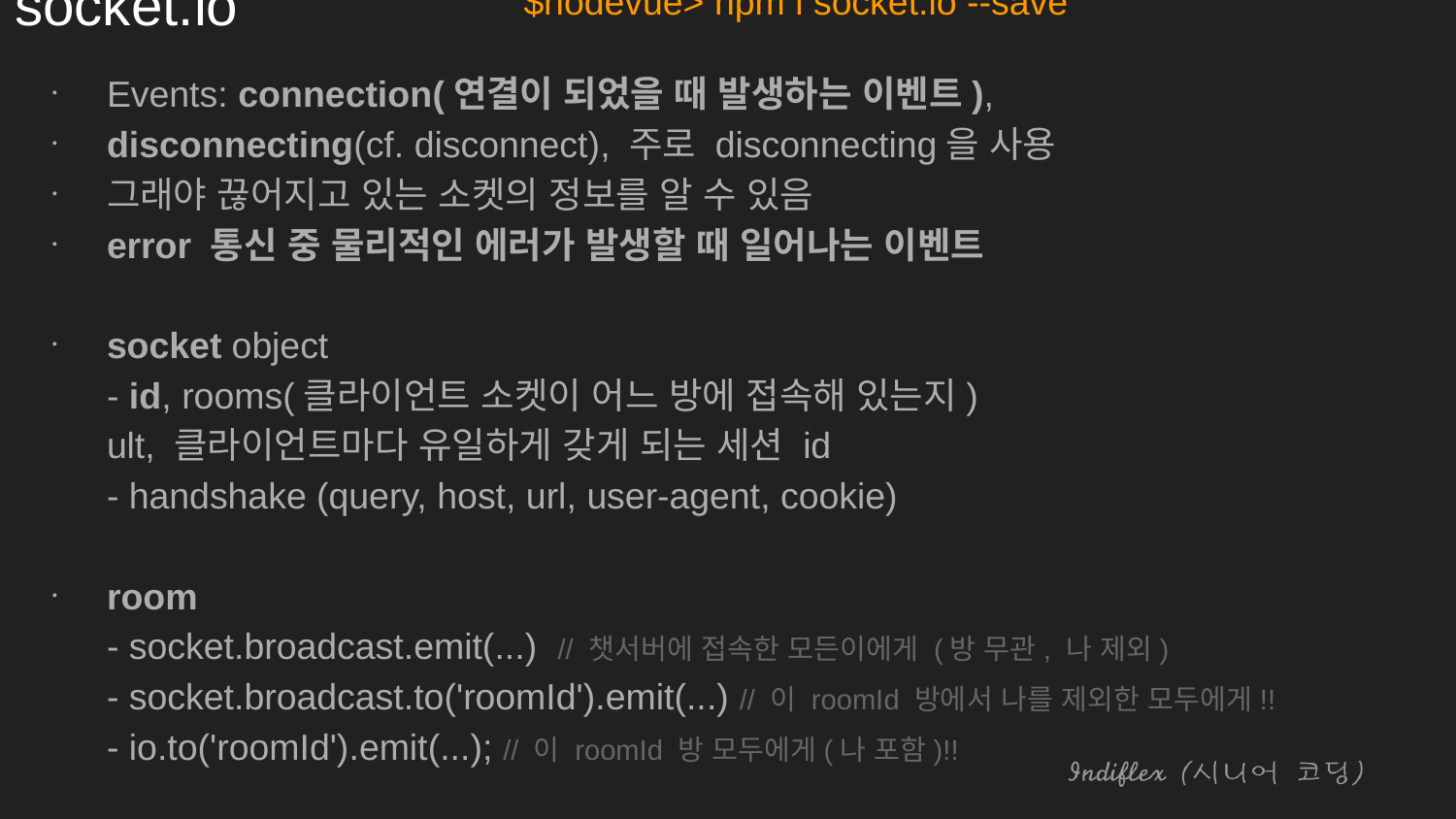

# socket.io
$nodevue> npm i socket.io --save

Events: connection(연결이 되었을 때 발생하는 이벤트),
disconnecting(cf. disconnect), 주로 disconnecting을 사용
그래야 끊어지고 있는 소켓의 정보를 알 수 있음
error 통신 중 물리적인 에러가 발생할 때 일어나는 이벤트
socket object
- id, rooms(클라이언트 소켓이 어느 방에 접속해 있는지)
ult, 클라이언트마다 유일하게 갖게 되는 세션 id
- handshake (query, host, url, user-agent, cookie)
room
- socket.broadcast.emit(...)  // 챗서버에 접속한 모든이에게 (방 무관, 나 제외)
- socket.broadcast.to('roomId').emit(...) // 이 roomId 방에서 나를 제외한 모두에게!!
- io.to('roomId').emit(...); // 이 roomId 방 모두에게(나 포함)!!